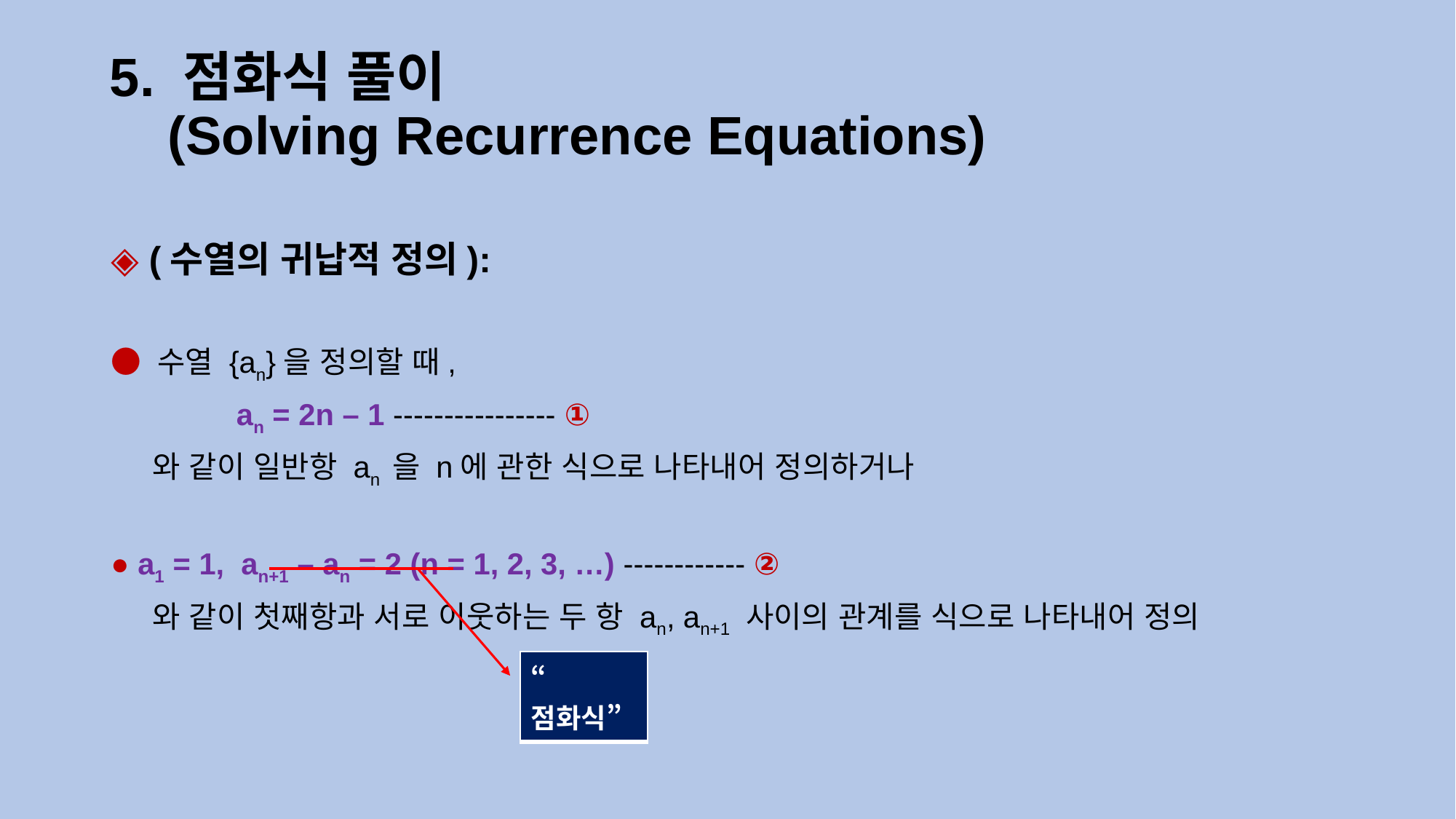

# 5. 점화식 풀이 (Solving Recurrence Equations)
◈ (수열의 귀납적 정의):

● 수열 {an}을 정의할 때,
               an = 2n – 1 ---------------- ①
    와 같이 일반항 an 을 n에 관한 식으로 나타내어 정의하거나

● a1 = 1,  an+1 – an = 2 (n = 1, 2, 3, …) ------------ ②
    와 같이 첫째항과 서로 이웃하는 두 항 an, an+1 사이의 관계를 식으로 나타내어 정의

| “점화식” |
| --- |